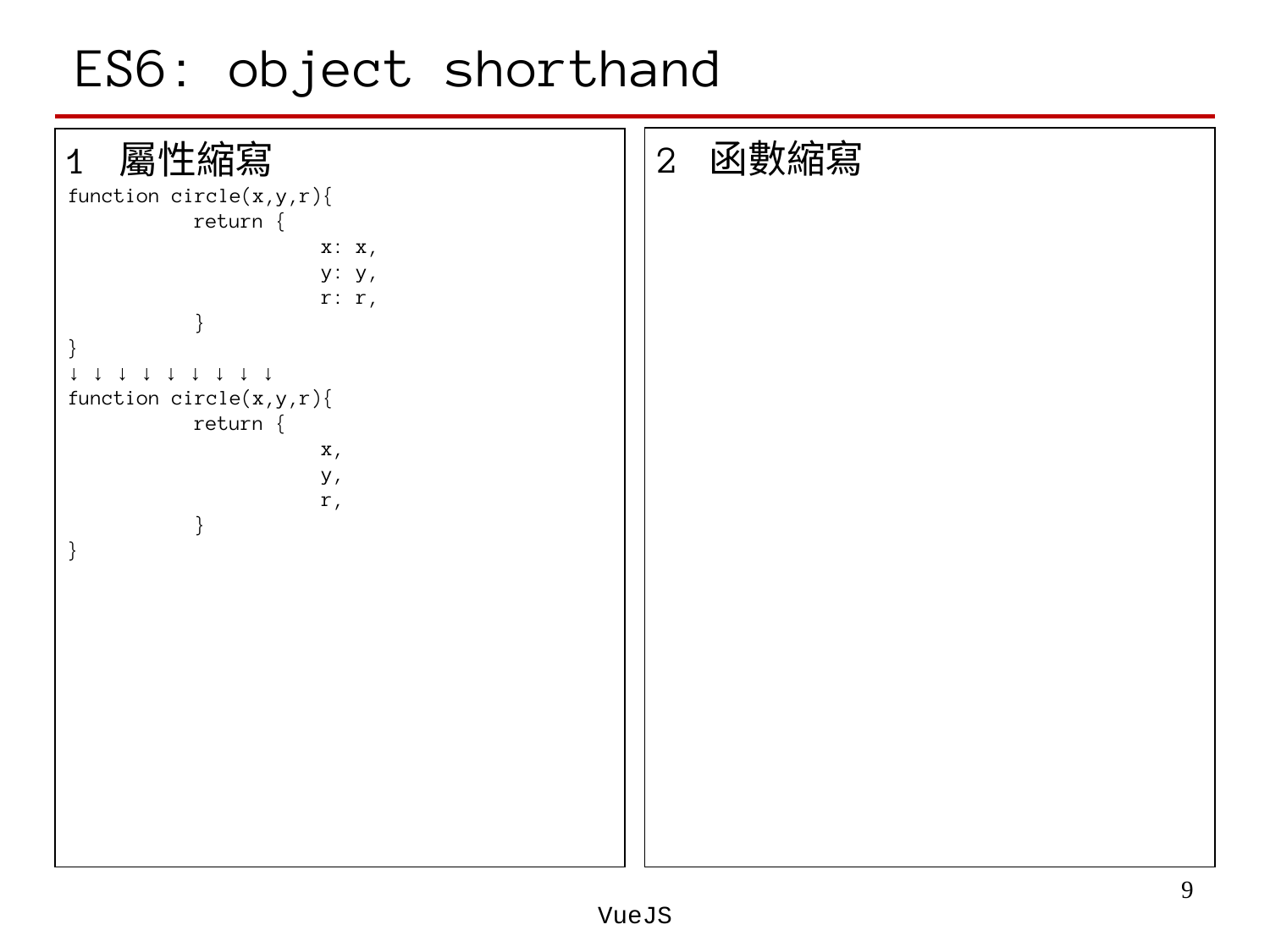

# ES6: object shorthand
2 函數縮寫
1 屬性縮寫
function circle(x,y,r){
	return {
		x: x,
		y: y,
		r: r,
	}
}
↓ ↓ ↓ ↓ ↓ ↓ ↓ ↓ ↓
function circle(x,y,r){
	return {
		x,
		y,
		r,
	}
}

9
VueJS